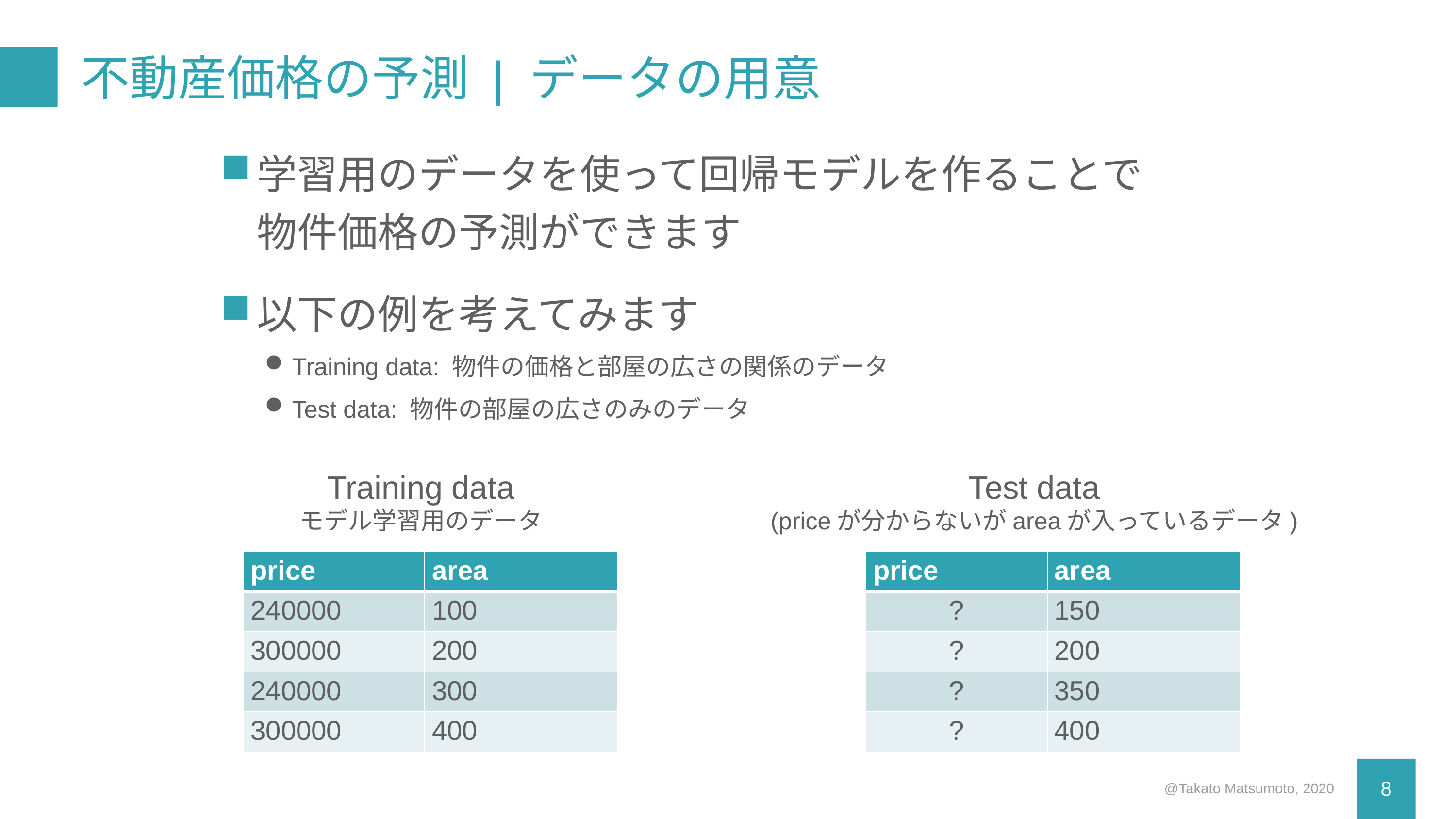

# 不動産価格の予測 | データの用意
学習用のデータを使って回帰モデルを作ることで
物件価格の予測ができます
以下の例を考えてみます
Training data: 物件の価格と部屋の広さの関係のデータ
Test data: 物件の部屋の広さのみのデータ

Training data
モデル学習用のデータ

Test data
(priceが分からないがareaが入っているデータ)

| price | area |
| --- | --- |
| 240000 | 100 |
| 300000 | 200 |
| 240000 | 300 |
| 300000 | 400 |
| price | area |
| --- | --- |
| ? | 150 |
| ? | 200 |
| ? | 350 |
| ? | 400 |
@Takato Matsumoto, 2020
8